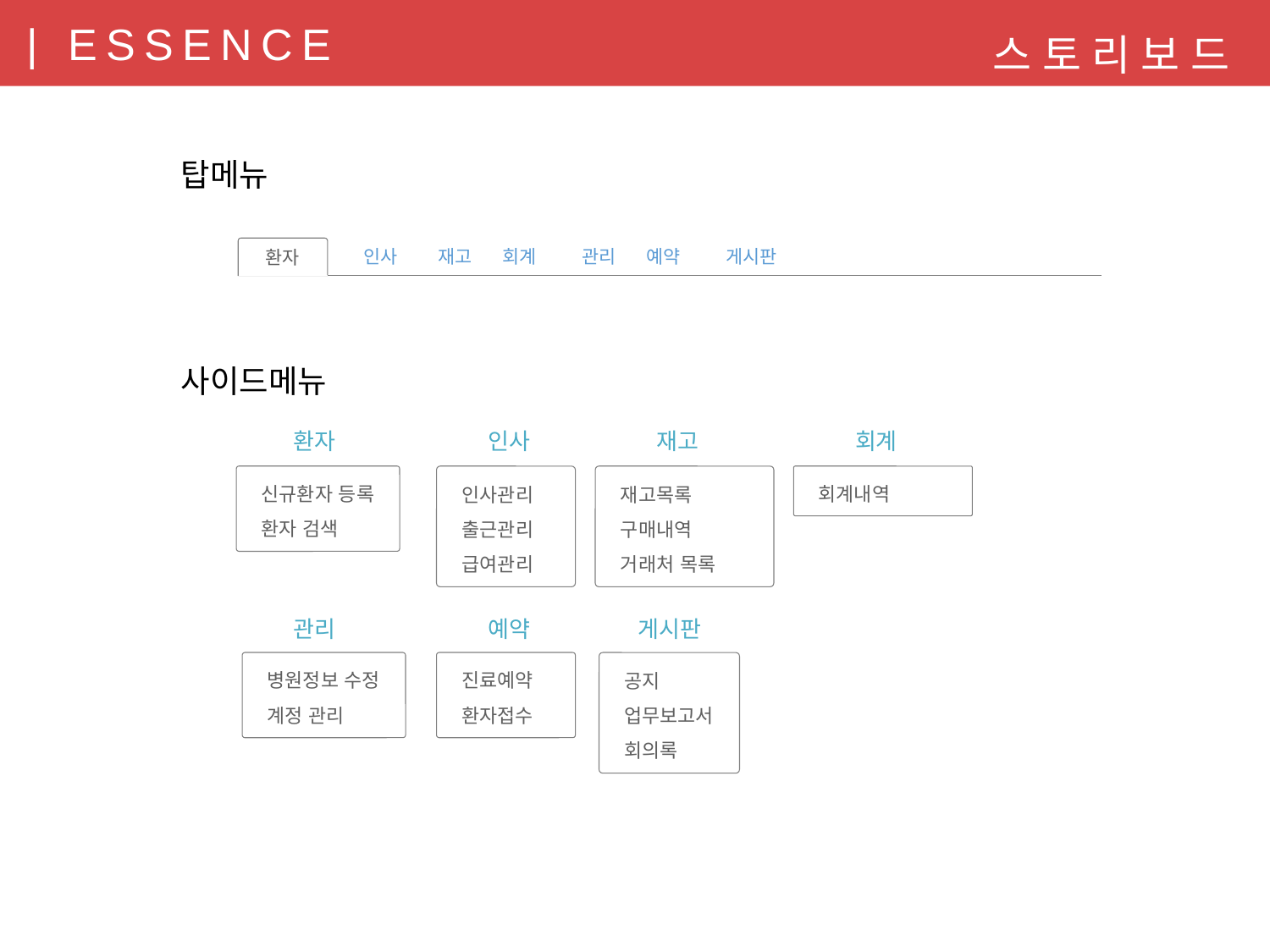

스토리보드
탑메뉴
환자
인사        재고      회계         관리      예약         게시판

사이드메뉴
환자
인사
재고
회계
신규환자 등록
환자 검색
인사관리
출근관리
급여관리
재고목록
구매내역
거래처 목록
회계내역
관리
예약
게시판
병원정보 수정
계정 관리
진료예약
환자접수
공지
업무보고서
회의록